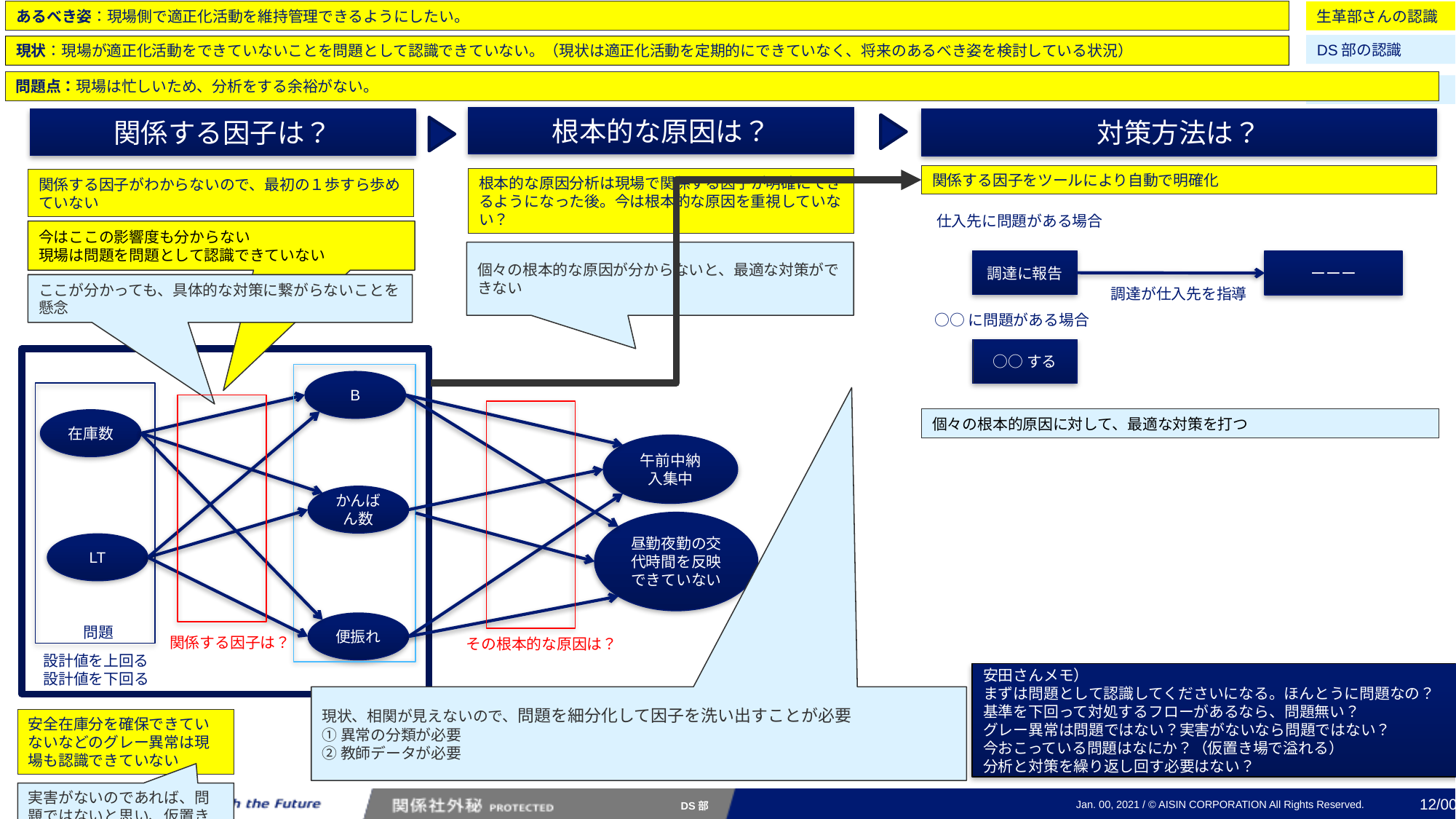

あるべき姿：現場側で適正化活動を維持管理できるようにしたい。
生革部さんの認識
DS部の認識
現状：現場が適正化活動をできていないことを問題として認識できていない。（現状は適正化活動を定期的にできていなく、将来のあるべき姿を検討している状況）
問題点：現場は忙しいため、分析をする余裕がない。
DS部の認識
根本的な原因は？
対策方法は？
関係する因子は？

関係する因子をツールにより自動で明確化
根本的な原因分析は現場で関係する因子が明確にできるようになった後。今は根本的な原因を重視していない？
関係する因子がわからないので、最初の１歩すら歩めていない
仕入先に問題がある場合
今はここの影響度も分からない
現場は問題を問題として認識できていない
個々の根本的な原因が分からないと、最適な対策ができない
調達に報告
ーーー
ここが分かっても、具体的な対策に繋がらないことを懸念
調達が仕入先を指導
○○に問題がある場合
○○する

B

個々の根本的原因に対して、最適な対策を打つ
在庫数
午前中納入集中
かんばん数
昼勤夜勤の交代時間を反映できていない
LT
便振れ
問題
関係する因子は？
その根本的な原因は？
設計値を上回る
設計値を下回る
安田さんメモ）
まずは問題として認識してくださいになる。ほんとうに問題なの？
基準を下回って対処するフローがあるなら、問題無い？
グレー異常は問題ではない？実害がないなら問題ではない？
今おこっている問題はなにか？（仮置き場で溢れる）
分析と対策を繰り返し回す必要はない？
現状、相関が見えないので、問題を細分化して因子を洗い出すことが必要
➀異常の分類が必要
➁教師データが必要
安全在庫分を確保できていないなどのグレー異常は現場も認識できていない
実害がないのであれば、問題ではないと思い、仮置き場のモノの溢れに着目